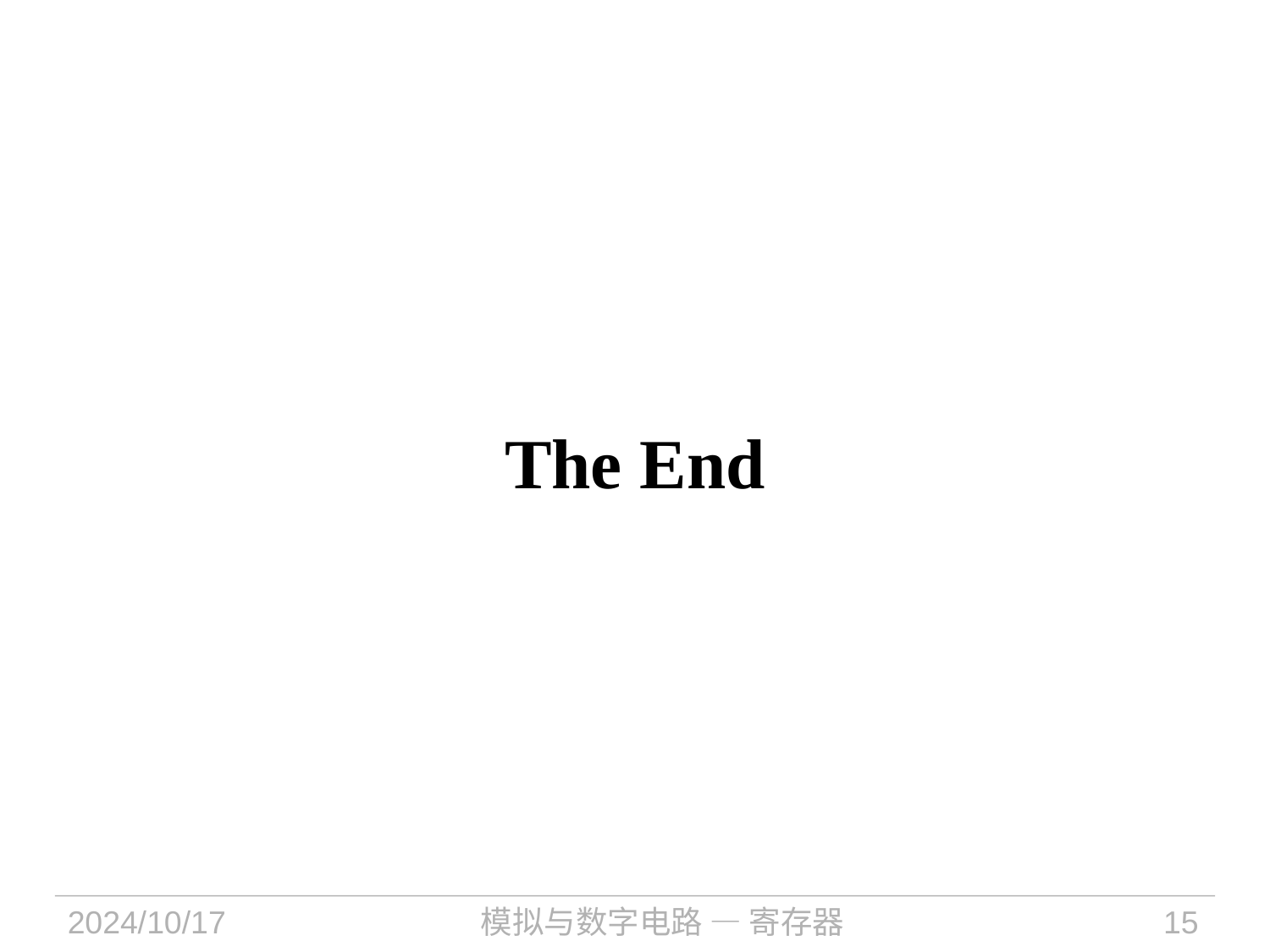

# The End
2024/10/17
模拟与数字电路 — 寄存器
15